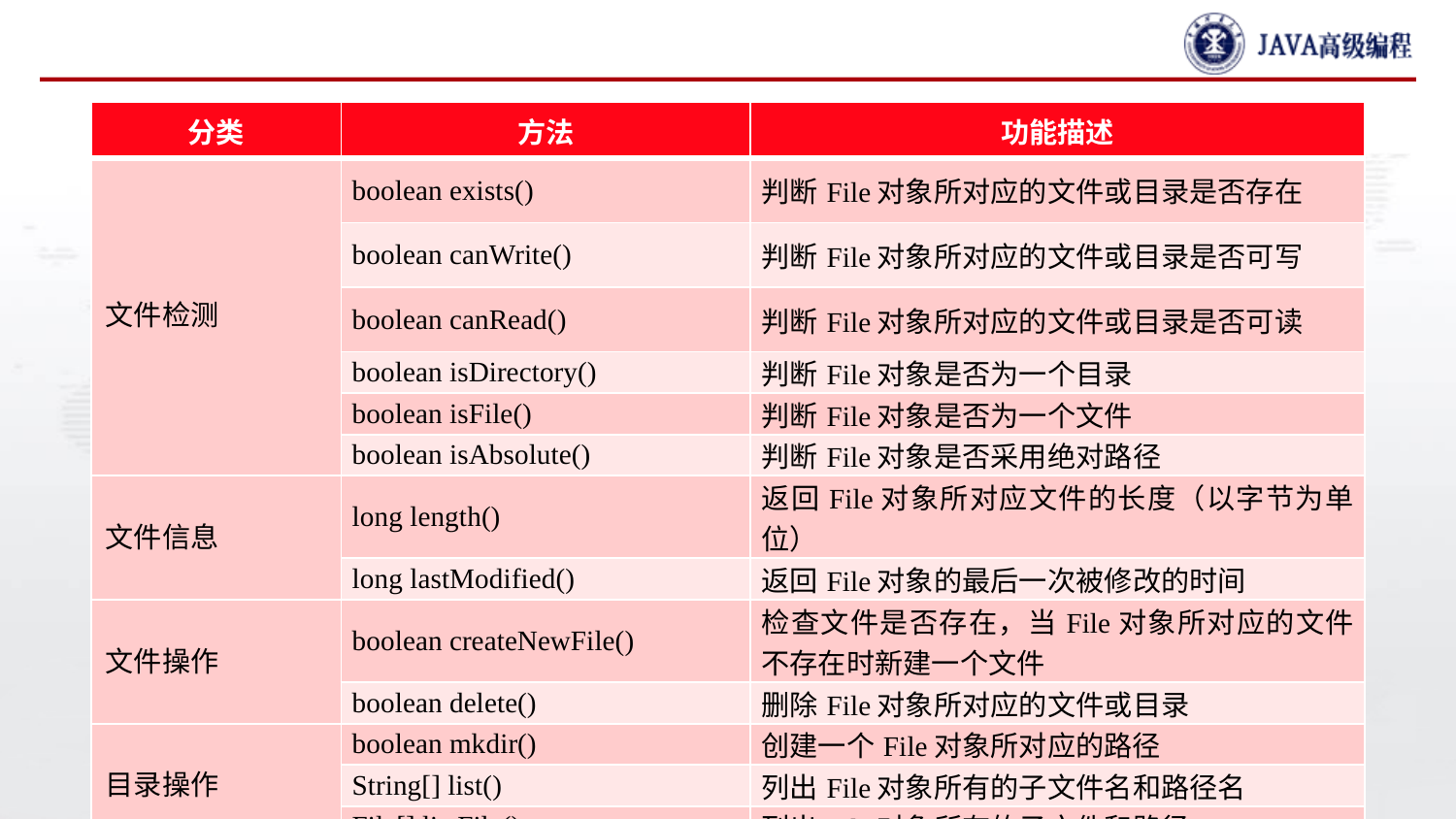

#
| 分类 | 方法 | 功能描述 |
| --- | --- | --- |
| 文件检测 | boolean exists() | 判断File对象所对应的文件或目录是否存在 |
|  | boolean canWrite() | 判断File对象所对应的文件或目录是否可写 |
|  | boolean canRead() | 判断File对象所对应的文件或目录是否可读 |
|  | boolean isDirectory() | 判断File对象是否为一个目录 |
|  | boolean isFile() | 判断File对象是否为一个文件 |
|  | boolean isAbsolute() | 判断File对象是否采用绝对路径 |
| 文件信息 | long length() | 返回File对象所对应文件的长度（以字节为单位） |
|  | long lastModified() | 返回File对象的最后一次被修改的时间 |
| 文件操作 | boolean createNewFile() | 检查文件是否存在，当File对象所对应的文件不存在时新建一个文件 |
|  | boolean delete() | 删除File对象所对应的文件或目录 |
| 目录操作 | boolean mkdir() | 创建一个File对象所对应的路径 |
|  | String[] list() | 列出File对象所有的子文件名和路径名 |
|  | File[] listFile() | 列出File对象所有的子文件和路径 |
|  | static File[] listRoots() | 列出系统所有的根路径 |